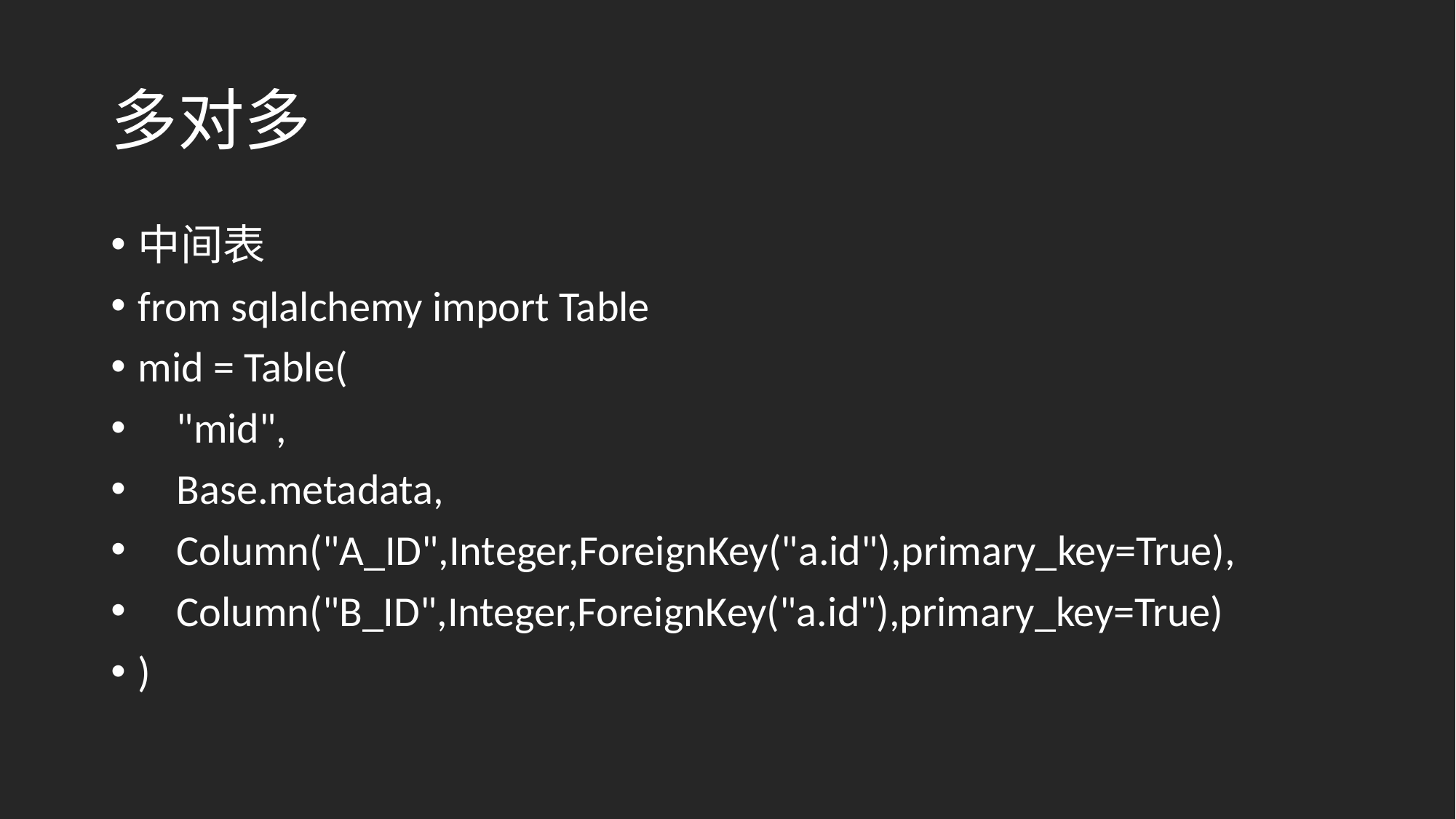

# 多对多
中间表
from sqlalchemy import Table
mid = Table(
    "mid",
    Base.metadata,
    Column("A_ID",Integer,ForeignKey("a.id"),primary_key=True),
    Column("B_ID",Integer,ForeignKey("a.id"),primary_key=True)
)